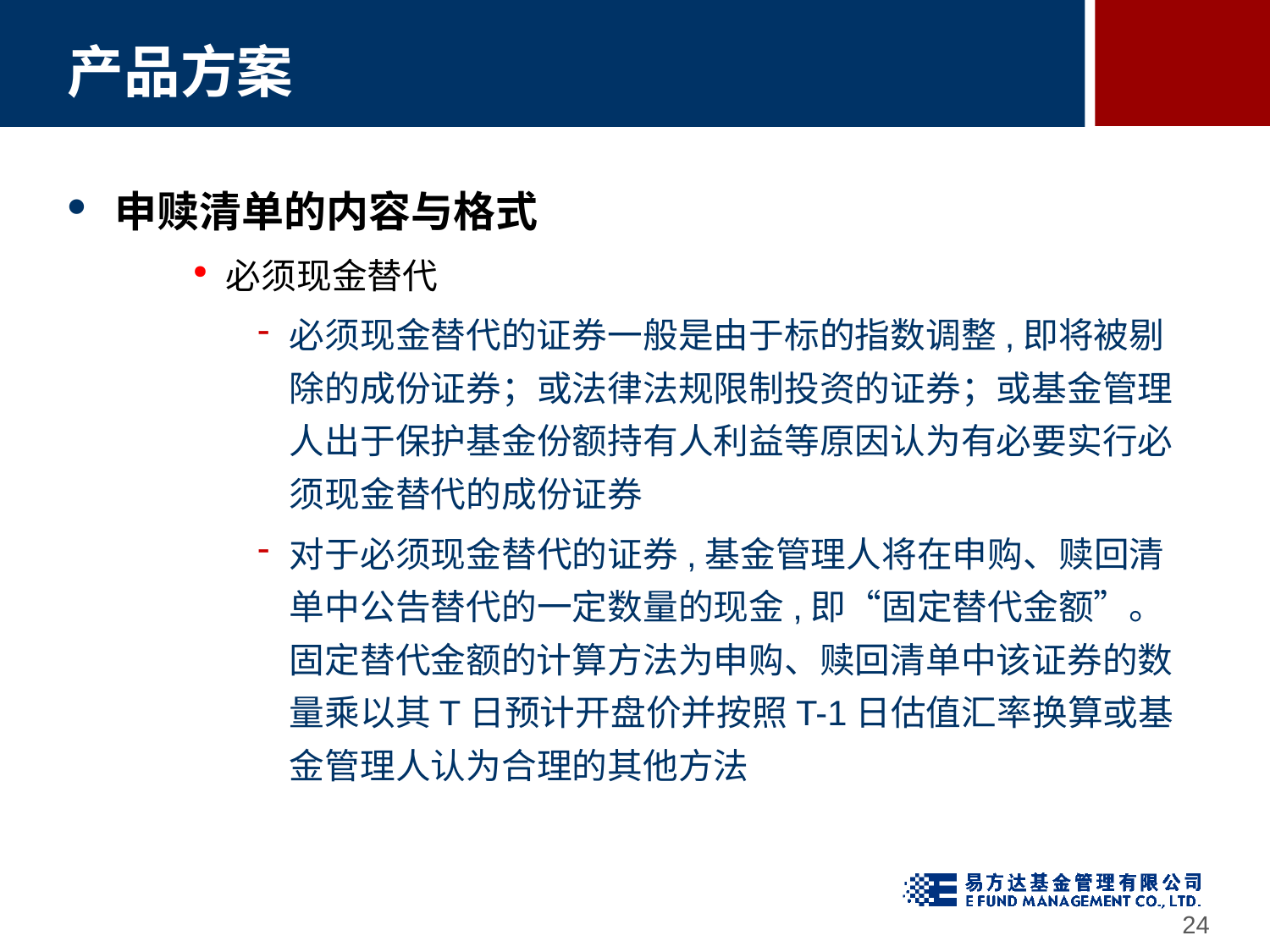

# 产品方案
申赎清单的内容与格式
必须现金替代
必须现金替代的证券一般是由于标的指数调整,即将被剔除的成份证券；或法律法规限制投资的证券；或基金管理人出于保护基金份额持有人利益等原因认为有必要实行必须现金替代的成份证券
对于必须现金替代的证券,基金管理人将在申购、赎回清单中公告替代的一定数量的现金,即“固定替代金额”。固定替代金额的计算方法为申购、赎回清单中该证券的数量乘以其T日预计开盘价并按照T-1日估值汇率换算或基金管理人认为合理的其他方法